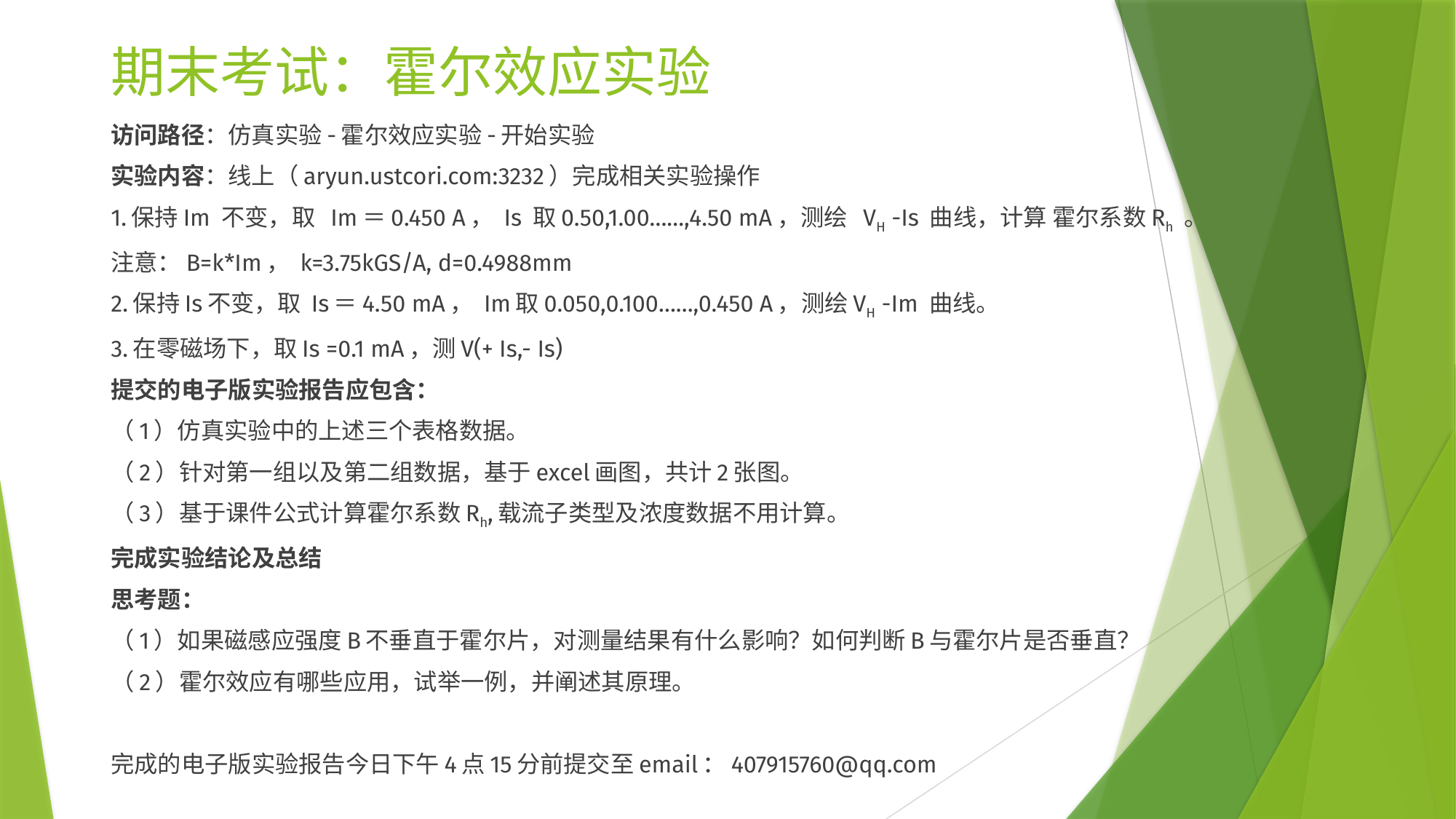

# 期末考试：霍尔效应实验
访问路径：仿真实验-霍尔效应实验-开始实验
实验内容：线上（aryun.ustcori.com:3232）完成相关实验操作
1.保持Im 不变，取  Im＝0.450 A， Is 取0.50,1.00……,4.50 mA，测绘  VH -Is 曲线，计算 霍尔系数Rh 。
注意：B=k*Im， k=3.75kGS/A, d=0.4988mm
2.保持Is不变，取 Is＝4.50 mA， Im取0.050,0.100……,0.450 A，测绘VH -Im 曲线。
3.在零磁场下，取Is =0.1 mA，测V(+ Is,- Is)
提交的电子版实验报告应包含：
（1）仿真实验中的上述三个表格数据。
（2）针对第一组以及第二组数据，基于excel画图，共计2张图。
（3）基于课件公式计算霍尔系数Rh,载流子类型及浓度数据不用计算。
完成实验结论及总结
思考题：
（1）如果磁感应强度B不垂直于霍尔片，对测量结果有什么影响？如何判断B与霍尔片是否垂直？
（2）霍尔效应有哪些应用，试举一例，并阐述其原理。

完成的电子版实验报告今日下午4点15分前提交至email：407915760@qq.com